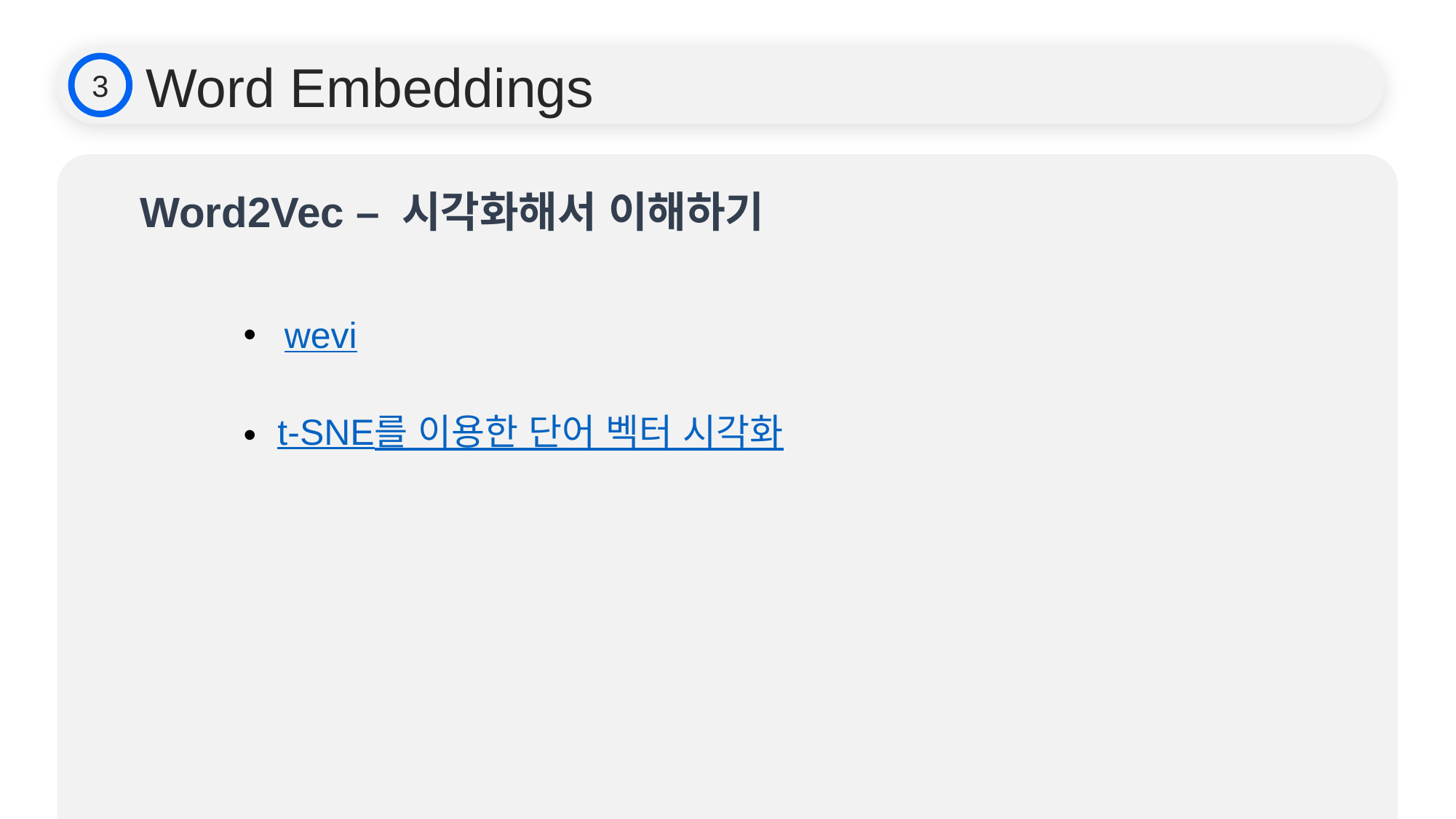

Word Embeddings
3

Word2Vec – 시각화해서 이해하기
wevi
t-SNE를 이용한 단어 벡터 시각화